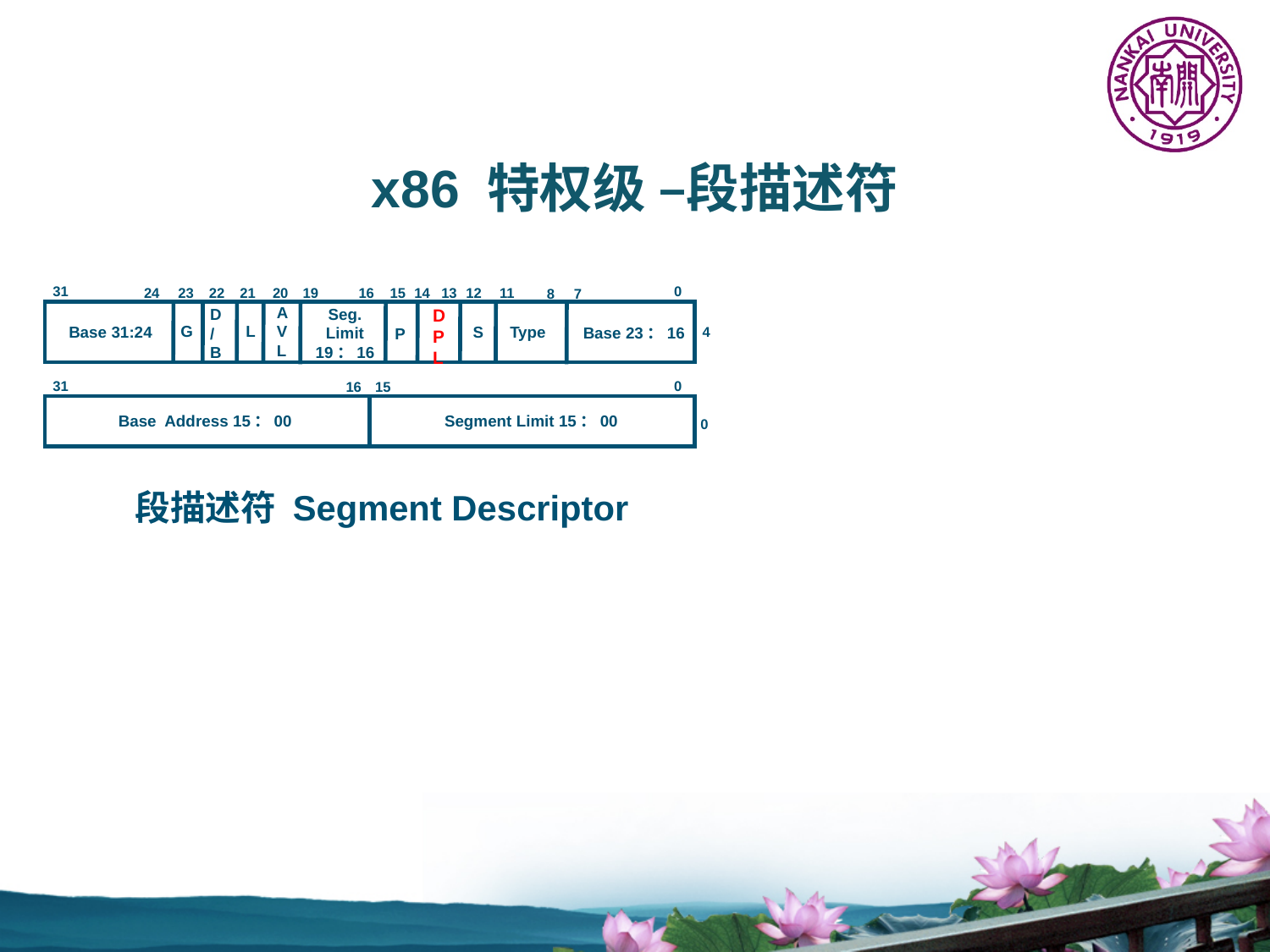

x86 特权级 –段描述符
31

0
24
23
22
21
20
19
16
15
14
13
12
11
8
7
A
V
L
Seg.
Limit
19：16
D
P
L
D
/
B

L
G
Base 31:24
S
Type
Base 23：16
4
P
31

0
16
15

Base  Address 15：00
Segment Limit 15：00
0
 段描述符 Segment Descriptor